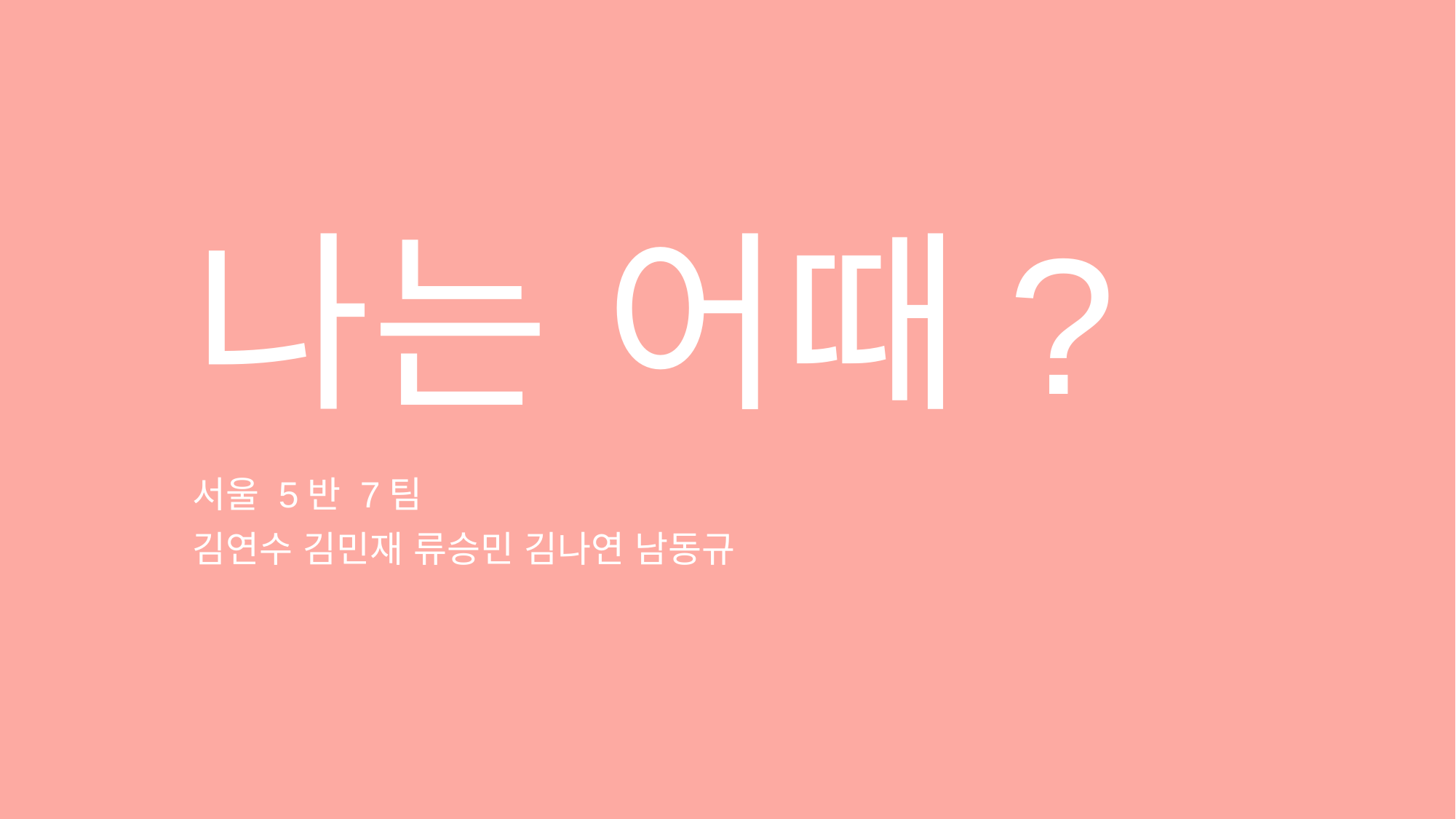

# 나는 어때?
서울 5반 7팀
김연수 김민재 류승민 김나연 남동규